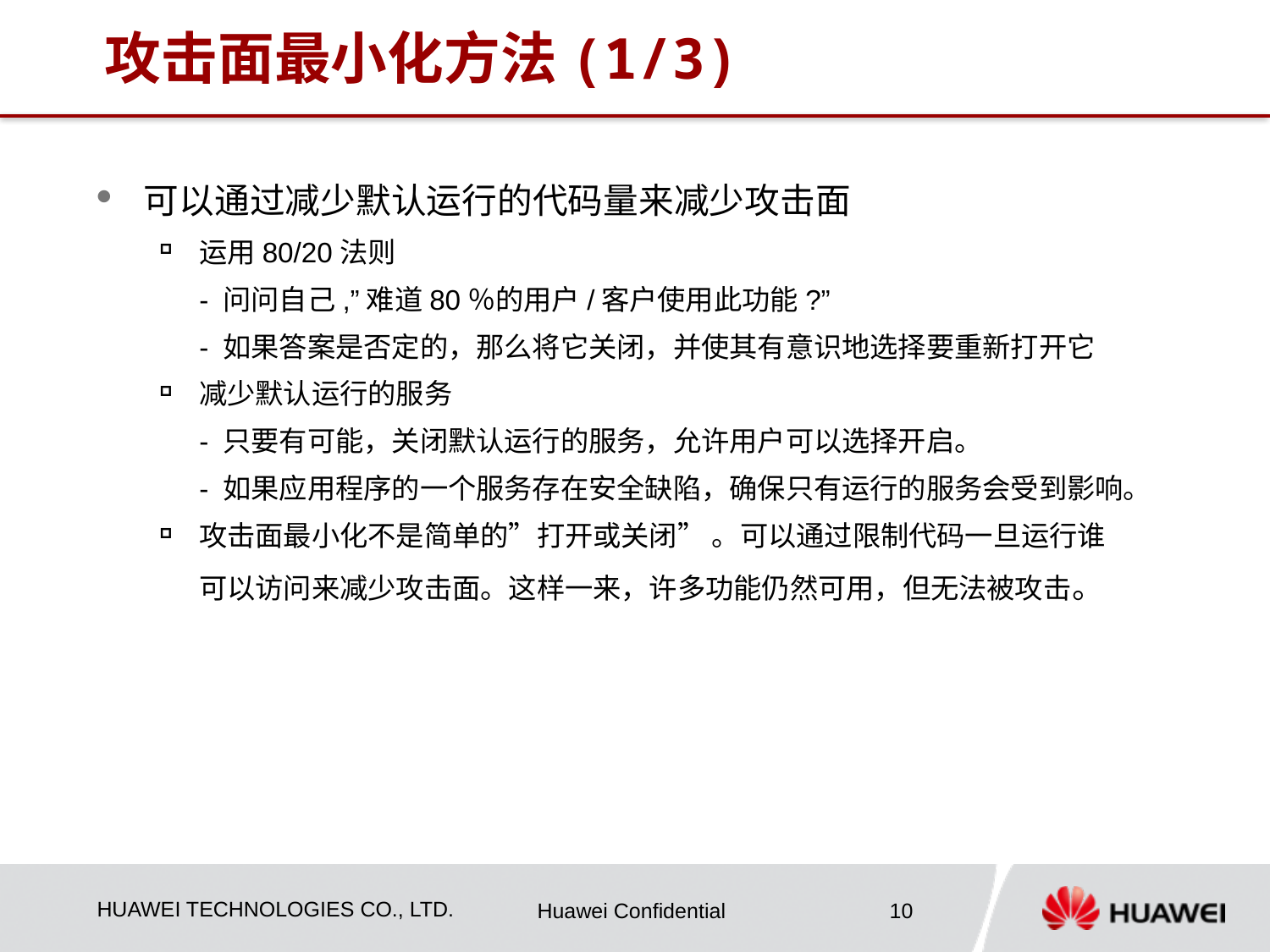

# 攻击面最小化方法(1/3)
可以通过减少默认运行的代码量来减少攻击面
运用80/20法则
- 问问自己,”难道80％的用户/客户使用此功能?”
- 如果答案是否定的，那么将它关闭，并使其有意识地选择要重新打开它
减少默认运行的服务
- 只要有可能，关闭默认运行的服务，允许用户可以选择开启。
- 如果应用程序的一个服务存在安全缺陷，确保只有运行的服务会受到影响。
攻击面最小化不是简单的”打开或关闭” 。可以通过限制代码一旦运行谁可以访问来减少攻击面。这样一来，许多功能仍然可用，但无法被攻击。